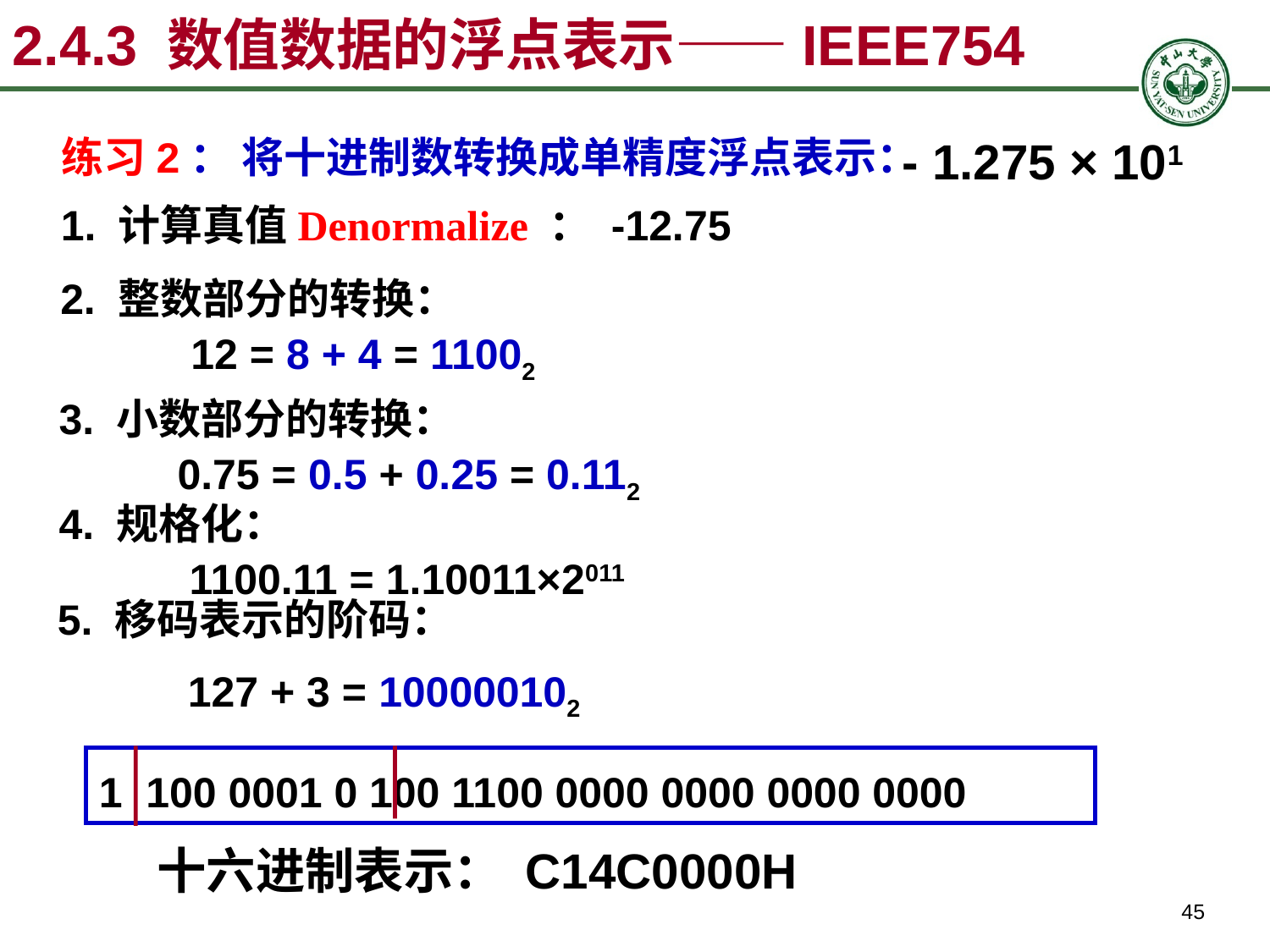

# 2.4.3 数值数据的浮点表示——IEEE754

- 1.275 × 101
练习2： 将十进制数转换成单精度浮点表示：
1. 计算真值Denormalize ： -12.75
2. 整数部分的转换：
           12 = 8 + 4 = 11002
3. 小数部分的转换：
          0.75 = 0.5 + 0.25 = 0.112
4. 规格化：
           1100.11 = 1.10011×2011
5. 移码表示的阶码：
           127 + 3 = 100000102

1  100 0001 0 100 1100 0000 0000 0000 0000
十六进制表示： C14C0000H